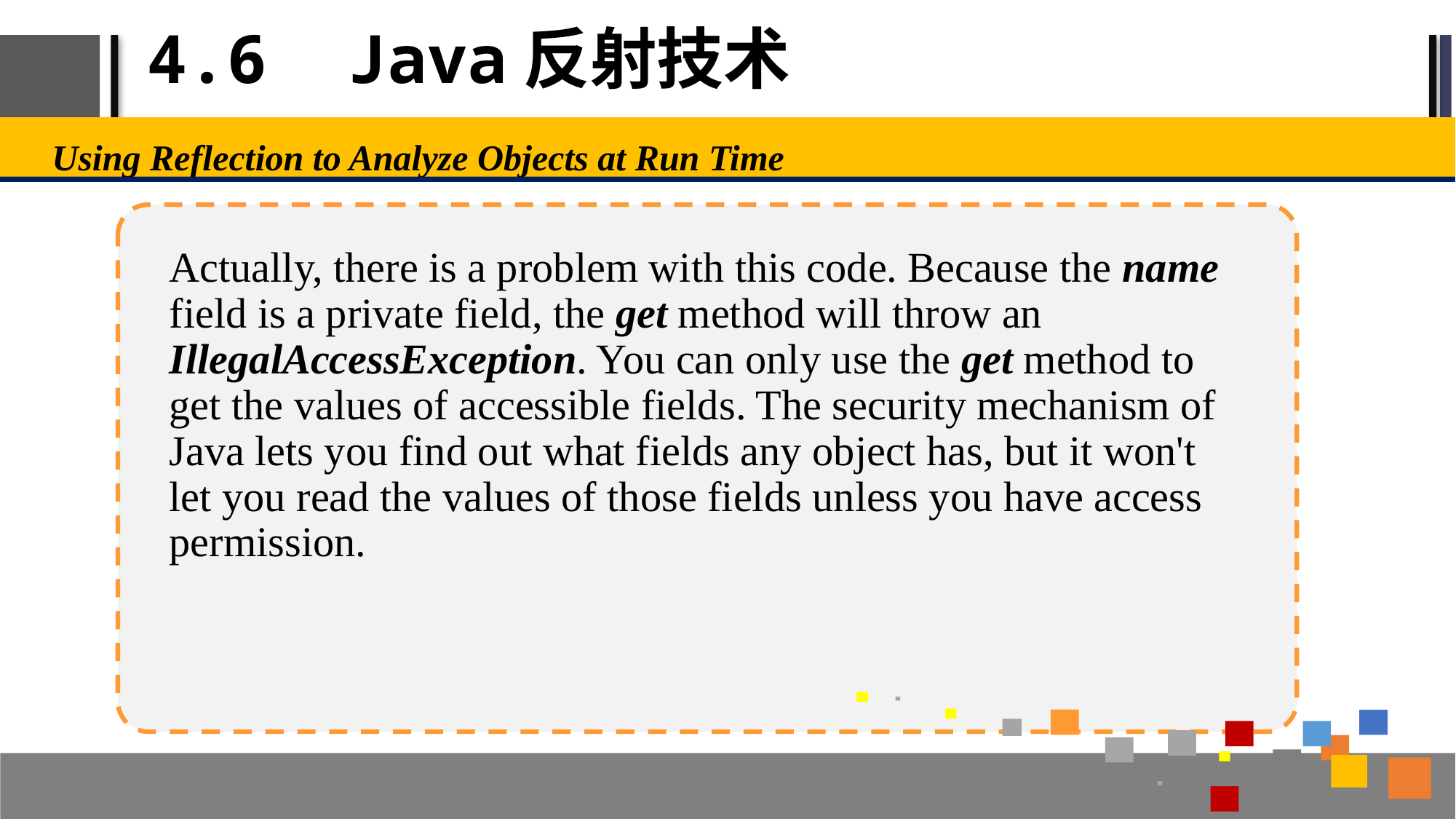

# 4.6  Java反射技术

Using Reflection to Analyze Objects at Run Time

Actually, there is a problem with this code. Because the name field is a private field, the get method will throw an IllegalAccessException. You can only use the get method to get the values of accessible fields. The security mechanism of Java lets you find out what fields any object has, but it won't let you read the values of those fields unless you have access permission.